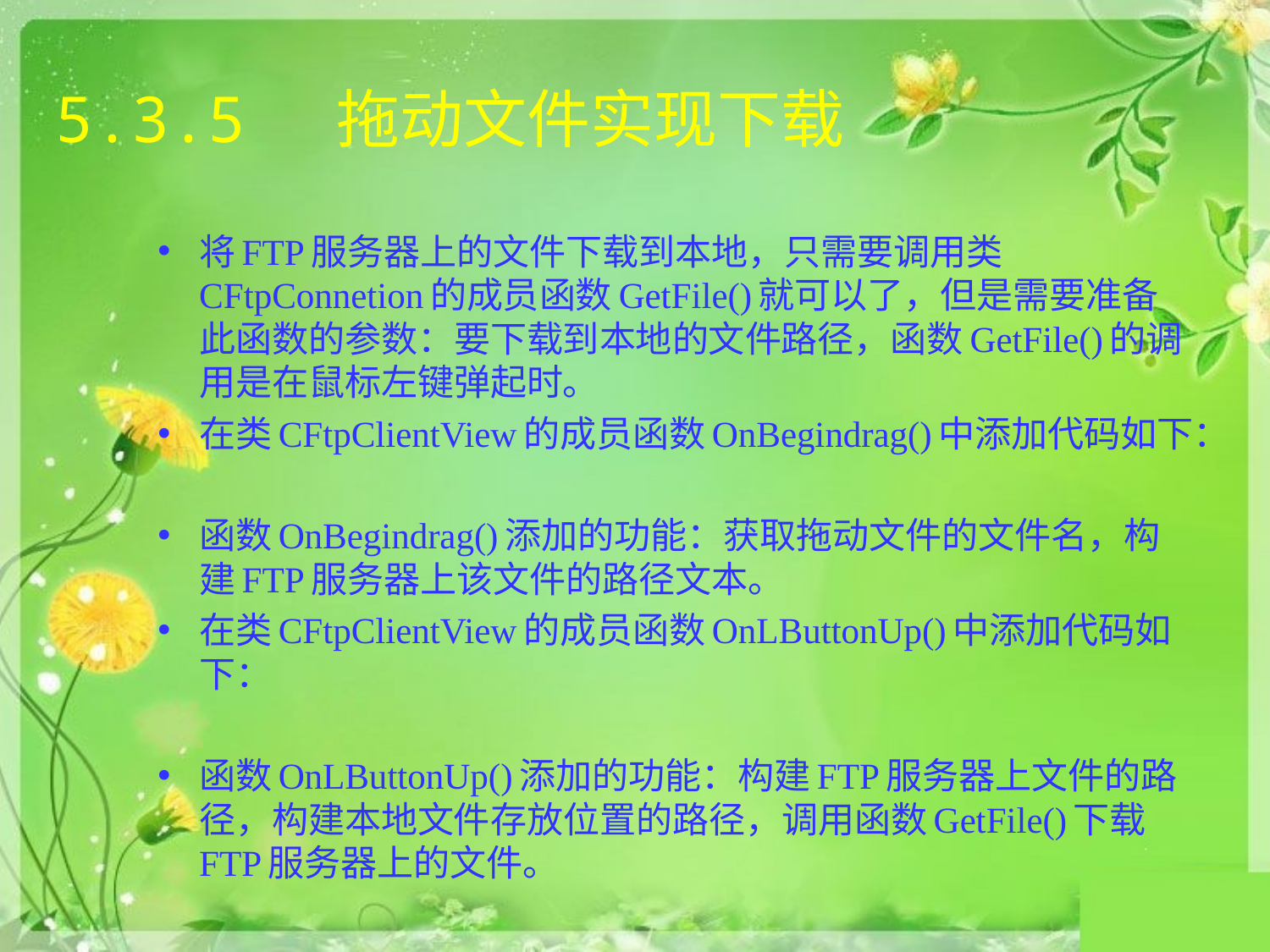

# 5.3.5  拖动文件实现下载
将FTP服务器上的文件下载到本地，只需要调用类CFtpConnetion的成员函数GetFile()就可以了，但是需要准备此函数的参数：要下载到本地的文件路径，函数GetFile()的调用是在鼠标左键弹起时。
在类CFtpClientView的成员函数OnBegindrag()中添加代码如下：

函数OnBegindrag()添加的功能：获取拖动文件的文件名，构建FTP服务器上该文件的路径文本。
在类CFtpClientView的成员函数OnLButtonUp()中添加代码如下：

函数OnLButtonUp()添加的功能：构建FTP服务器上文件的路径，构建本地文件存放位置的路径，调用函数GetFile()下载FTP服务器上的文件。